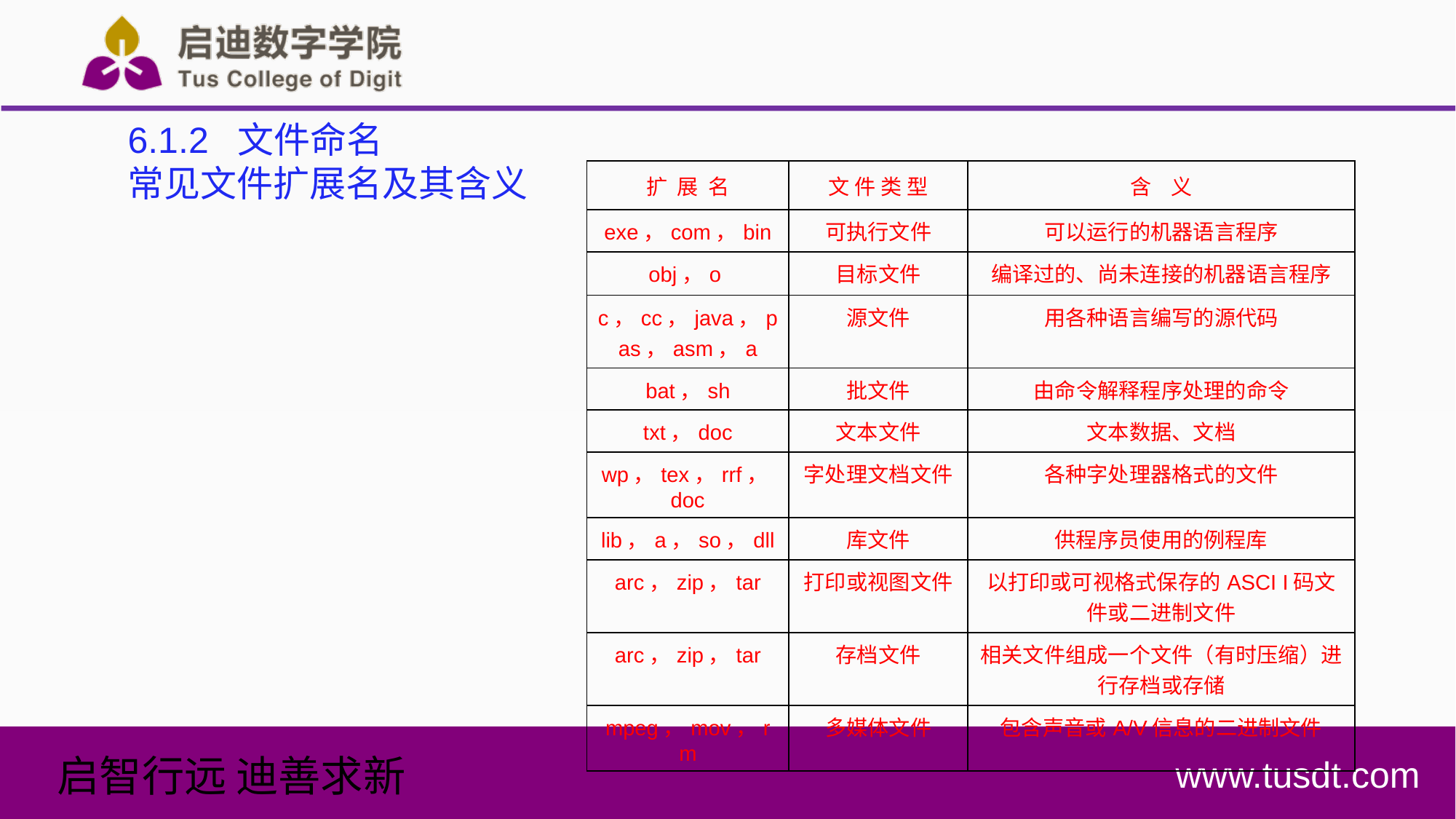

6.1.2  文件命名
常见文件扩展名及其含义
| 扩 展 名 | 文 件 类 型 | 含 义 |
| --- | --- | --- |
| exe，com，bin | 可执行文件 | 可以运行的机器语言程序 |
| obj，o | 目标文件 | 编译过的、尚未连接的机器语言程序 |
| c，cc，java，pas，asm，a | 源文件 | 用各种语言编写的源代码 |
| bat，sh | 批文件 | 由命令解释程序处理的命令 |
| txt，doc | 文本文件 | 文本数据、文档 |
| wp，tex，rrf，doc | 字处理文档文件 | 各种字处理器格式的文件 |
| lib，a，so，dll | 库文件 | 供程序员使用的例程库 |
| arc，zip，tar | 打印或视图文件 | 以打印或可视格式保存的ASCI I码文件或二进制文件 |
| arc，zip，tar | 存档文件 | 相关文件组成一个文件（有时压缩）进行存档或存储 |
| mpeg，mov，rm | 多媒体文件 | 包含声音或A/V信息的二进制文件 |